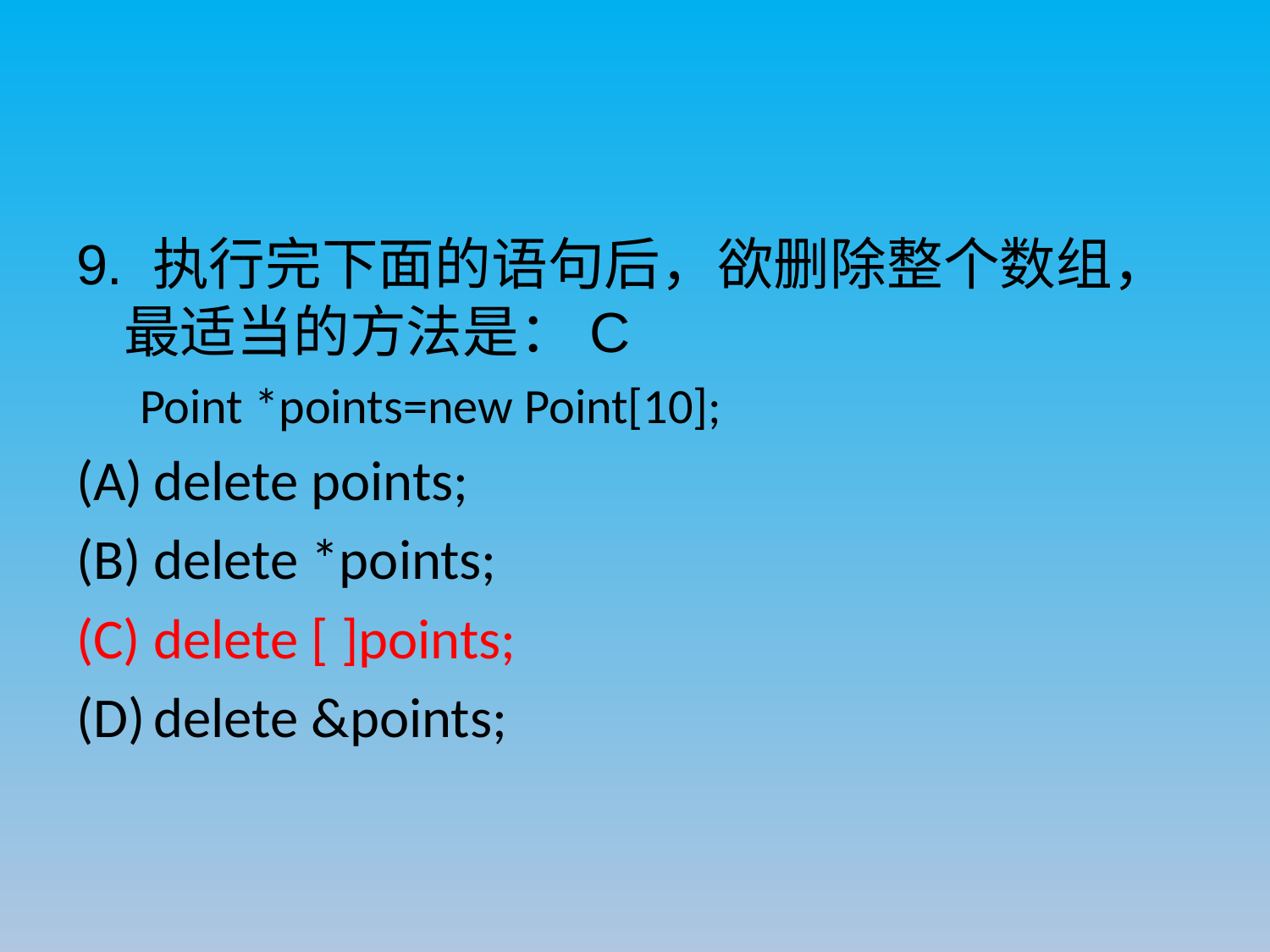

#
9. 执行完下面的语句后，欲删除整个数组，最适当的方法是：C
Point *points=new Point[10];
delete points;
delete *points;
delete [ ]points;
delete &points;
18